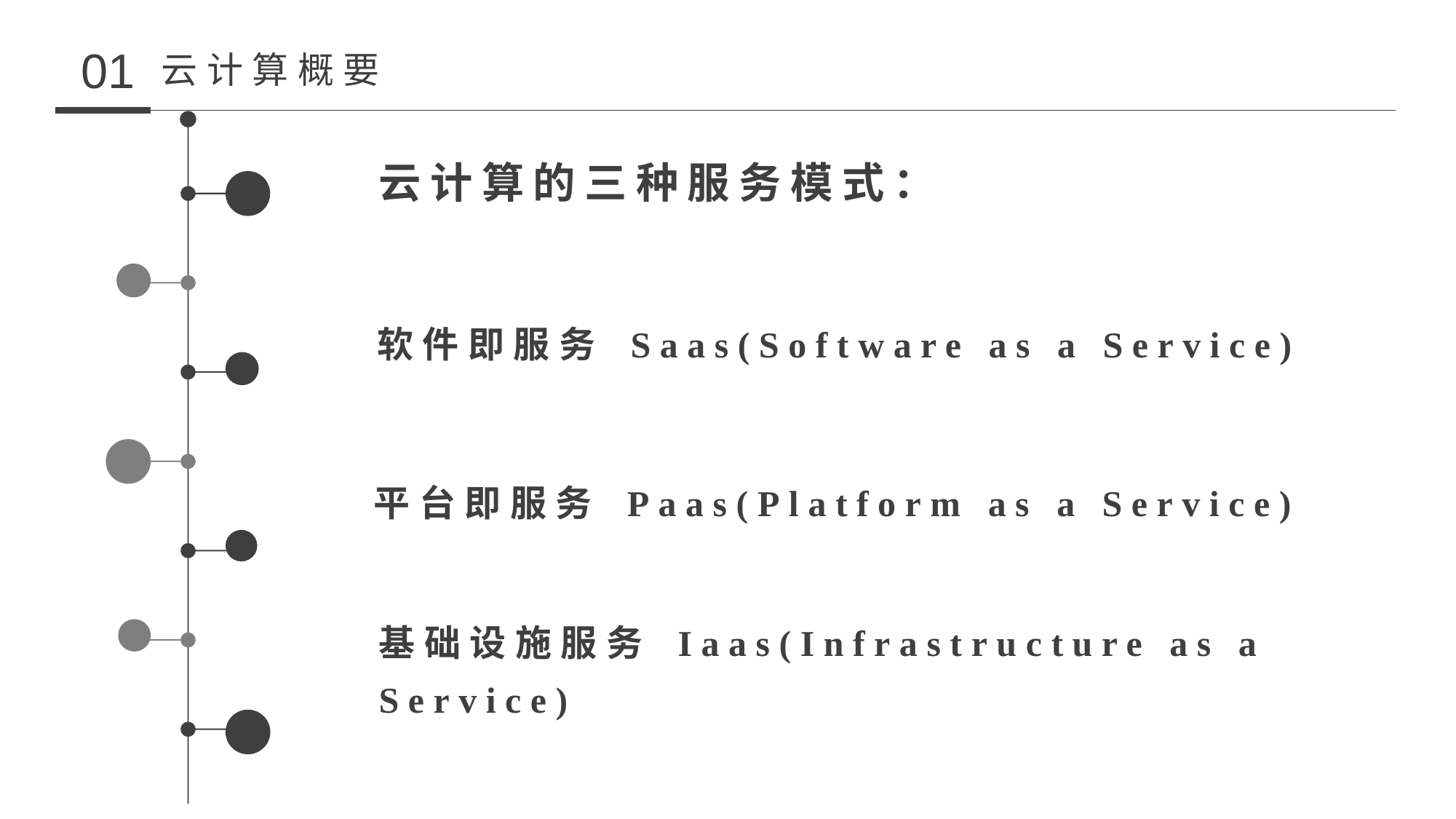

01
云计算概要
云计算的三种服务模式：
软件即服务 Saas(Software as a Service)

平台即服务 Paas(Platform as a Service)
基础设施服务 Iaas(Infrastructure as a Service)